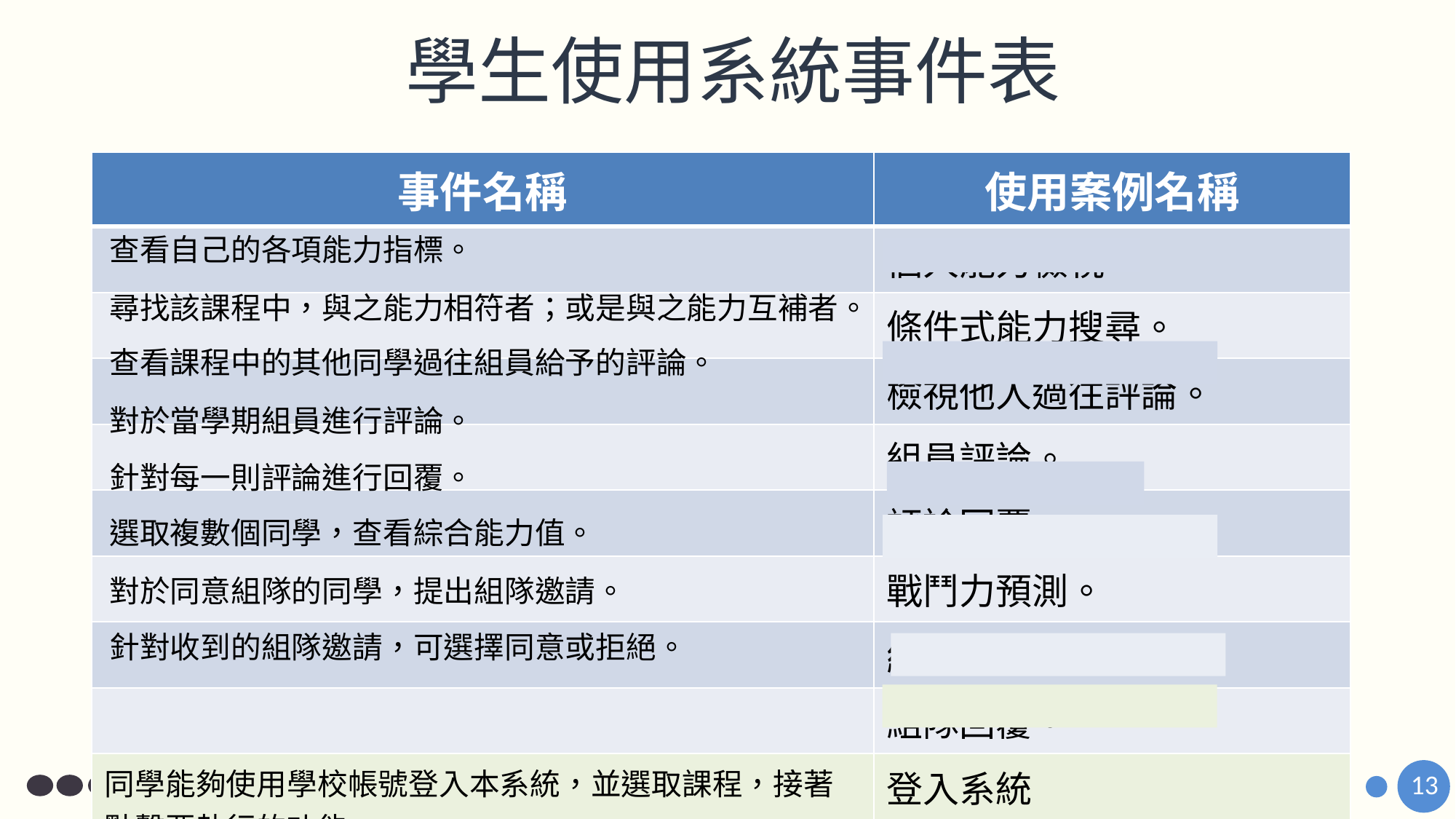

# 學生使用系統事件表
| 事件名稱 | 使用案例名稱 |
| --- | --- |
|  | 個人能力檢視。 |
|  | 條件式能力搜尋。 |
|  | 檢視他人過往評論。 |
|  | 組員評論。 |
|  | 評論回覆。 |
|  | 戰鬥力預測。 |
|  | 組隊邀請。 |
|  | 組隊回覆。 |
| 同學能夠使用學校帳號登入本系統，並選取課程，接著點擊要執行的功能。 | 登入系統 |
查看自己的各項能力指標。

尋找該課程中，與之能力相符者；或是與之能力互補者。

查看課程中的其他同學過往組員給予的評論。

對於當學期組員進行評論。

針對每一則評論進行回覆。

選取複數個同學，查看綜合能力值。

對於同意組隊的同學，提出組隊邀請。

針對收到的組隊邀請，可選擇同意或拒絕。

13